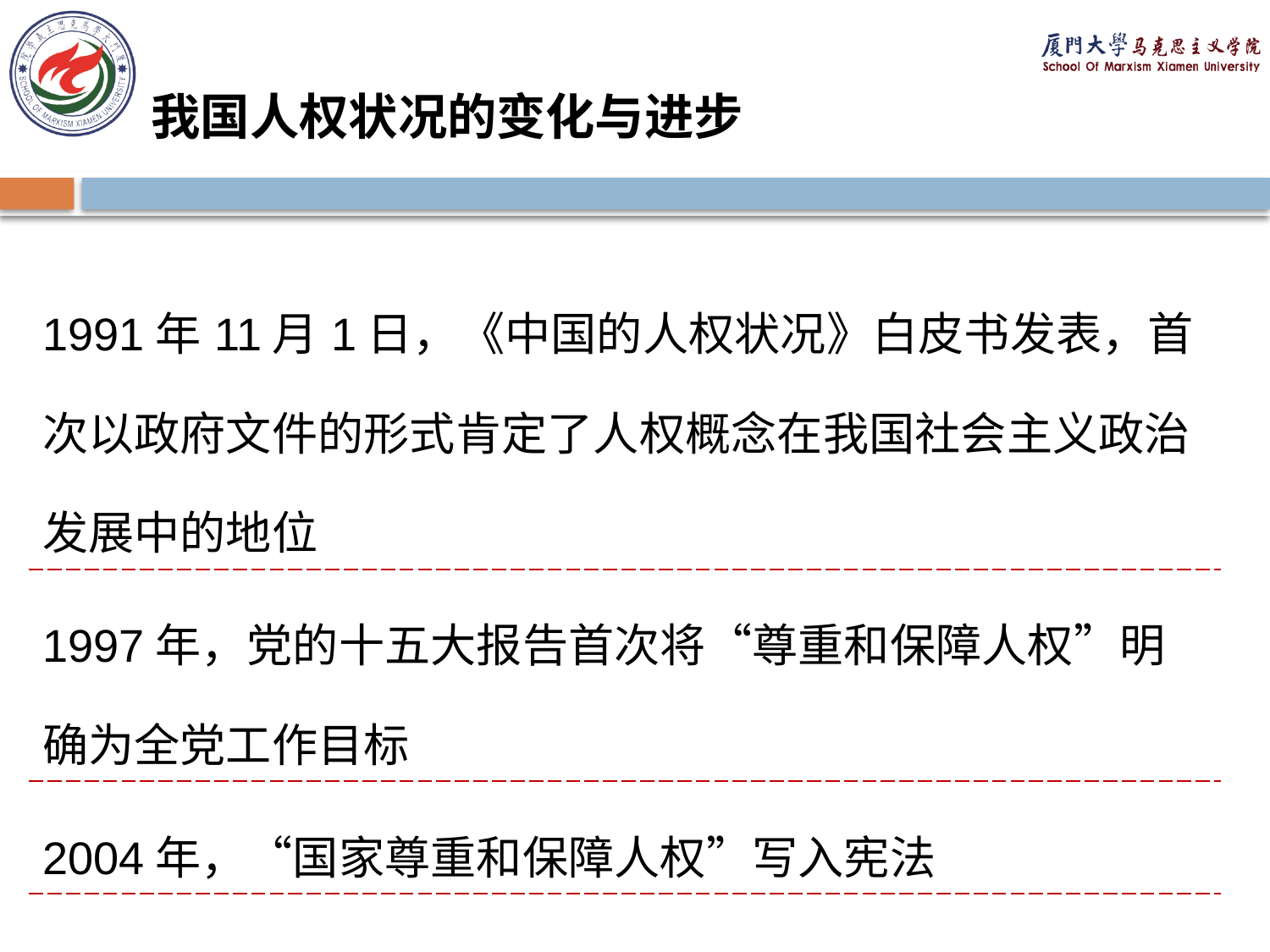

我国人权状况的变化与进步
| 1991年11月1日，《中国的人权状况》白皮书发表，首次以政府文件的形式肯定了人权概念在我国社会主义政治发展中的地位 |
| --- |
| 1997年，党的十五大报告首次将“尊重和保障人权”明确为全党工作目标 |
| 2004年，“国家尊重和保障人权”写入宪法 |